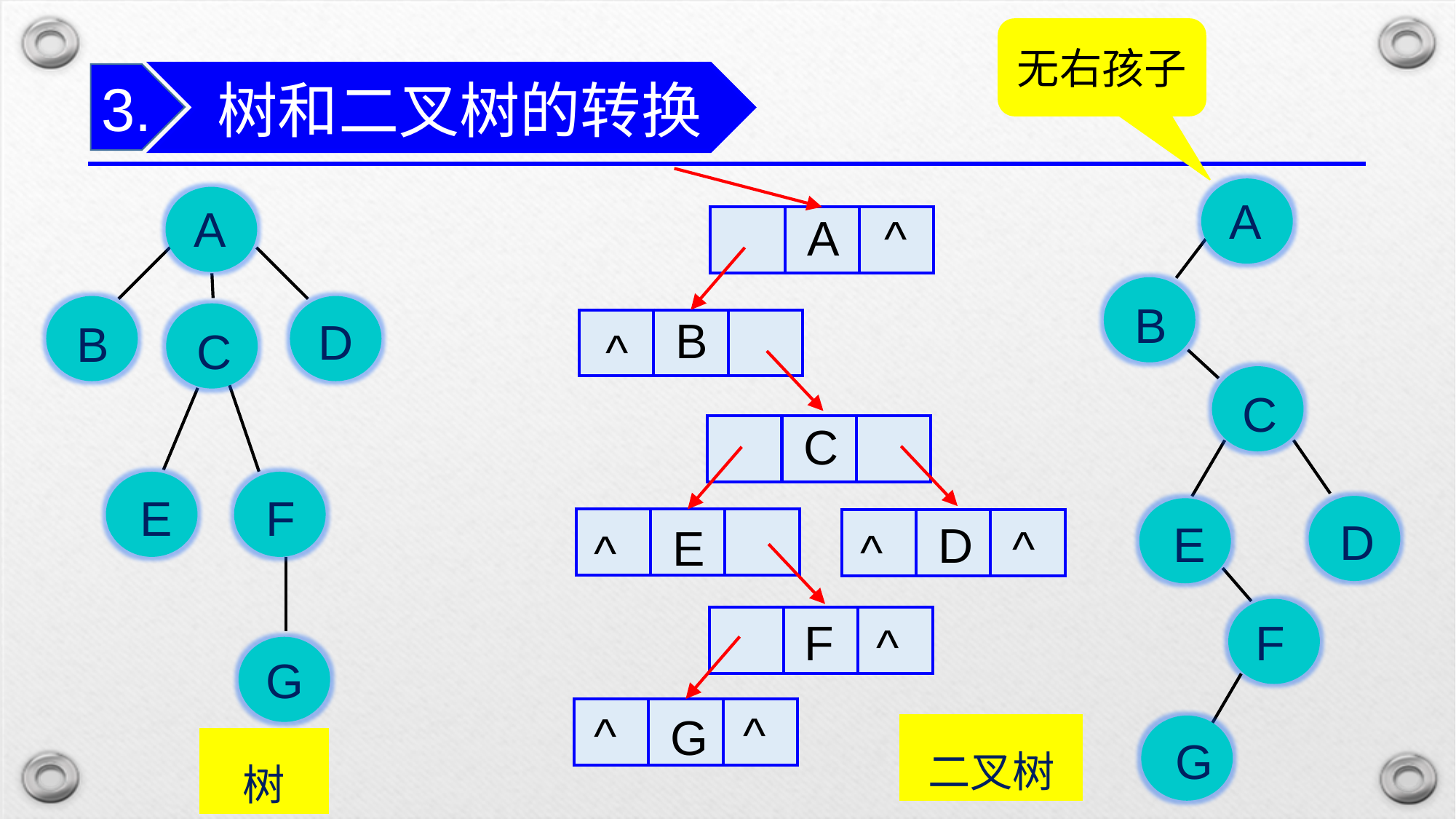

无右孩子
树和二叉树的转换

3.

A

B

D

E

F

C

A

B

D

E

F

G

C
A
^
|  |  |  |
| --- | --- | --- |
B
|  |  |  |
| --- | --- | --- |
^
C
|  |  |  |
| --- | --- | --- |
|  |  |  |
| --- | --- | --- |
|  |  |  |
| --- | --- | --- |
D
E
^
^
^
F
|  |  |  |
| --- | --- | --- |
^
^
|  |  |  |
| --- | --- | --- |
^
G

二叉树
G
树